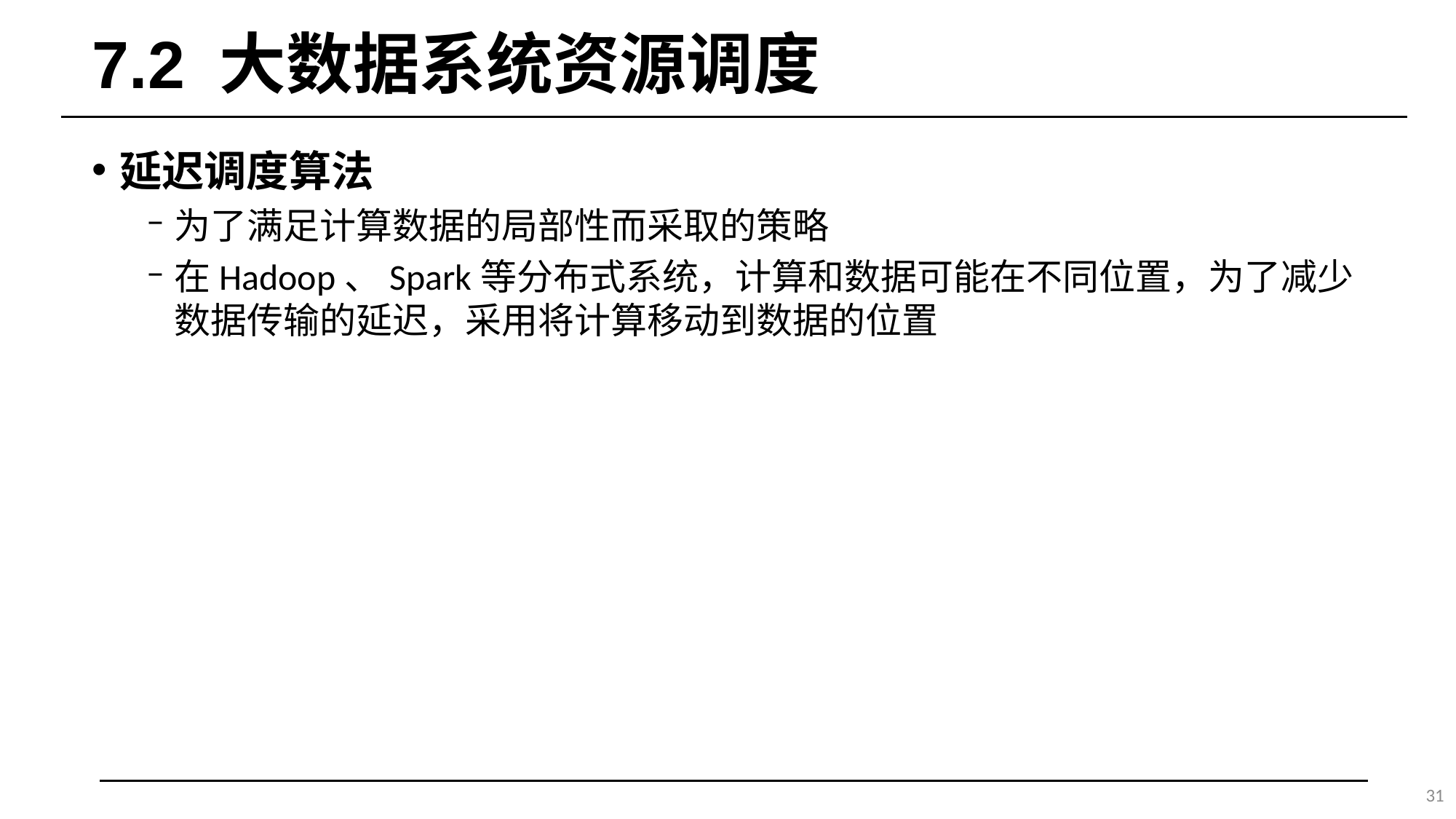

# 7.2 大数据系统资源调度
延迟调度算法
为了满足计算数据的局部性而采取的策略
在Hadoop、Spark等分布式系统，计算和数据可能在不同位置，为了减少数据传输的延迟，采用将计算移动到数据的位置
31